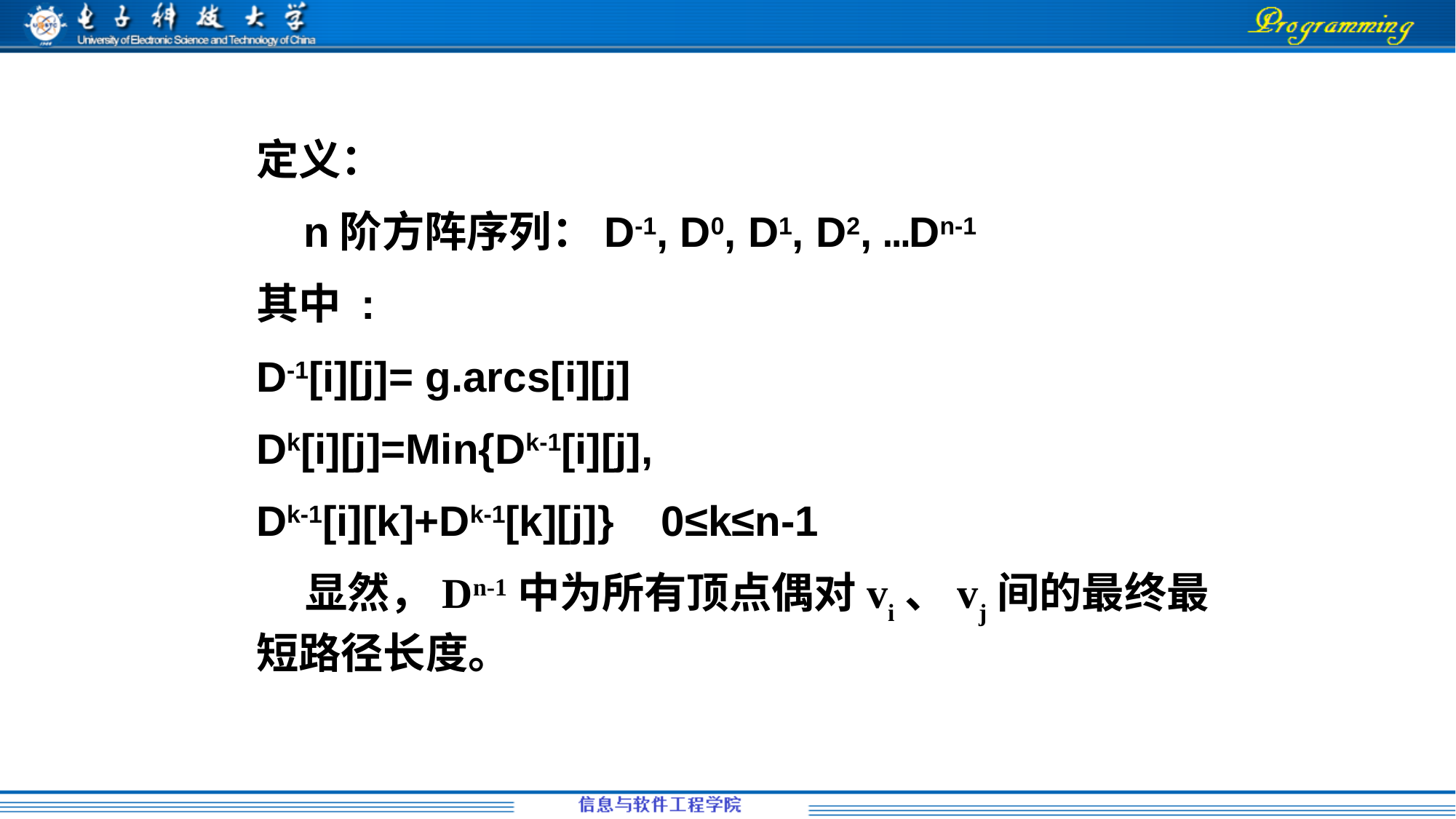

定义：
    n阶方阵序列：D-1, D0, D1, D2, …Dn-1
其中 :
D-1[i][j]= g.arcs[i][j]
Dk[i][j]=Min{Dk-1[i][j],
Dk-1[i][k]+Dk-1[k][j]}    0≤k≤n-1
    显然，Dn-1中为所有顶点偶对vi、vj间的最终最短路径长度。